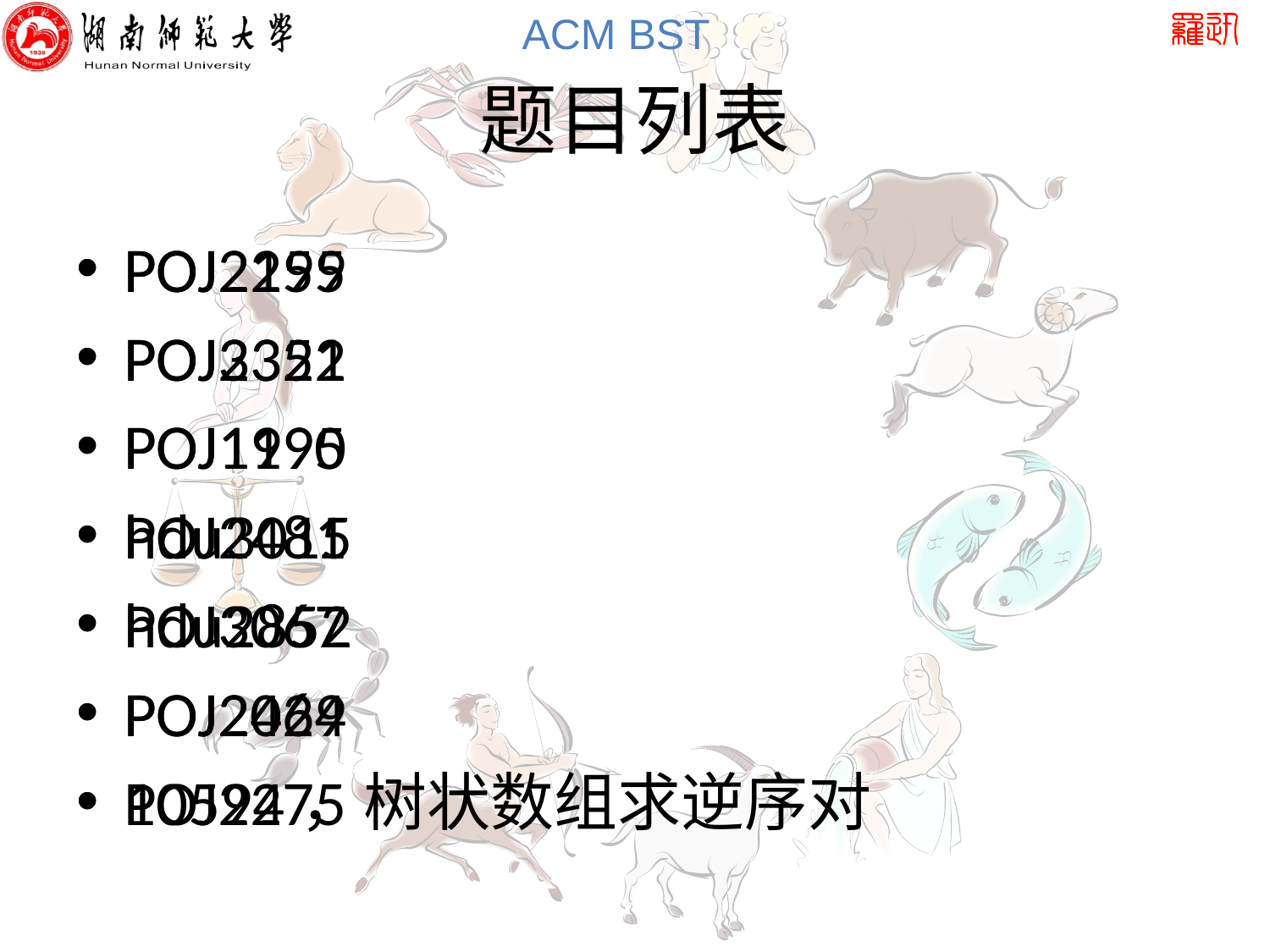

# 题目列表
POJ2299
POJ2352
POJ1195
POJ2481
POJ3067
POJ2029
POJ2275
POJ2155
POJ3321
POJ1990
hdu3015
hdu2852
POJ2464
10594，树状数组求逆序对